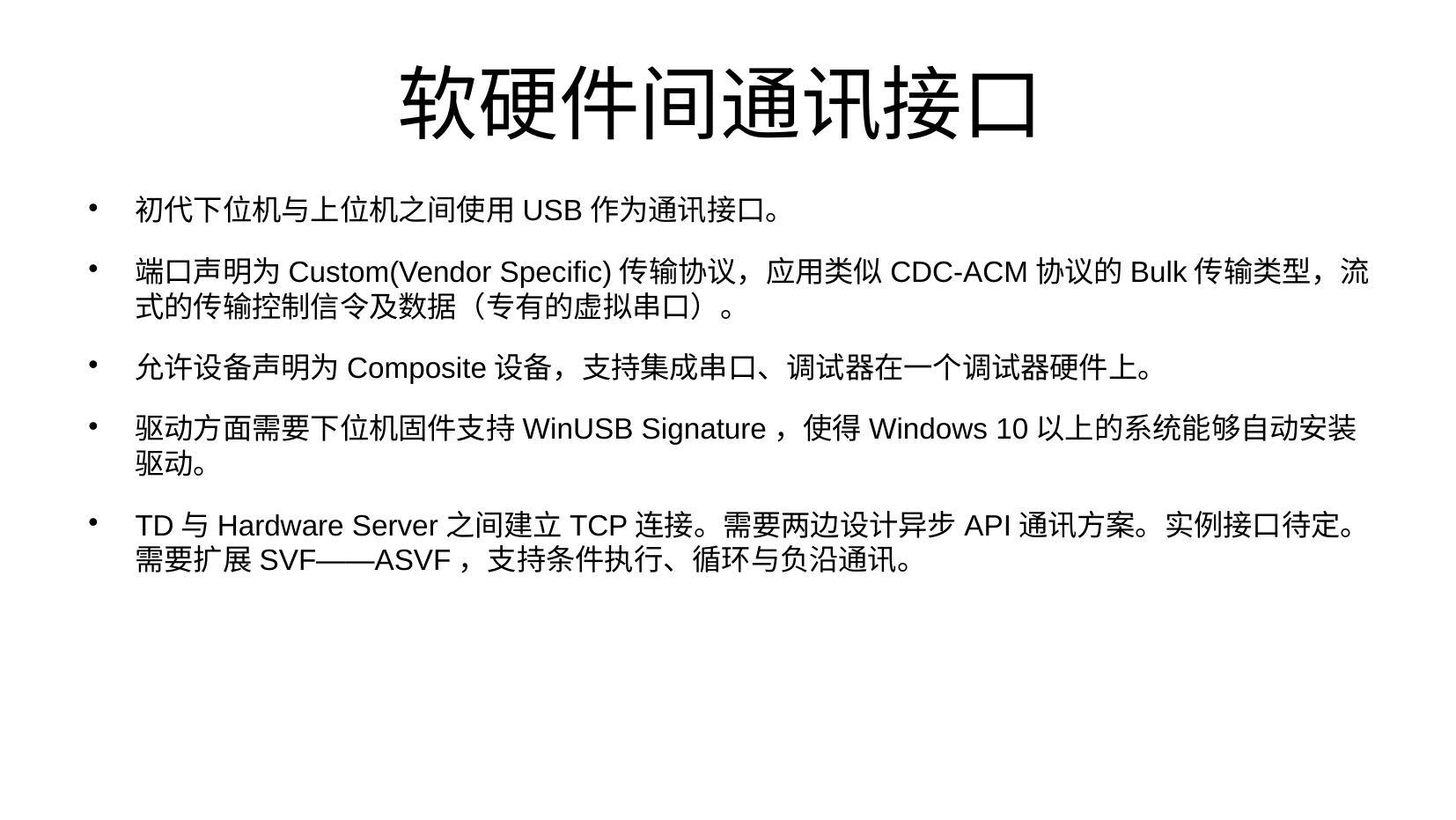

软硬件间通讯接口
初代下位机与上位机之间使用USB作为通讯接口。
端口声明为Custom(Vendor Specific)传输协议，应用类似CDC-ACM协议的Bulk传输类型，流式的传输控制信令及数据（专有的虚拟串口）。
允许设备声明为Composite设备，支持集成串口、调试器在一个调试器硬件上。
驱动方面需要下位机固件支持WinUSB Signature，使得Windows 10以上的系统能够自动安装驱动。
TD与Hardware Server之间建立TCP连接。需要两边设计异步API通讯方案。实例接口待定。需要扩展SVF——ASVF，支持条件执行、循环与负沿通讯。